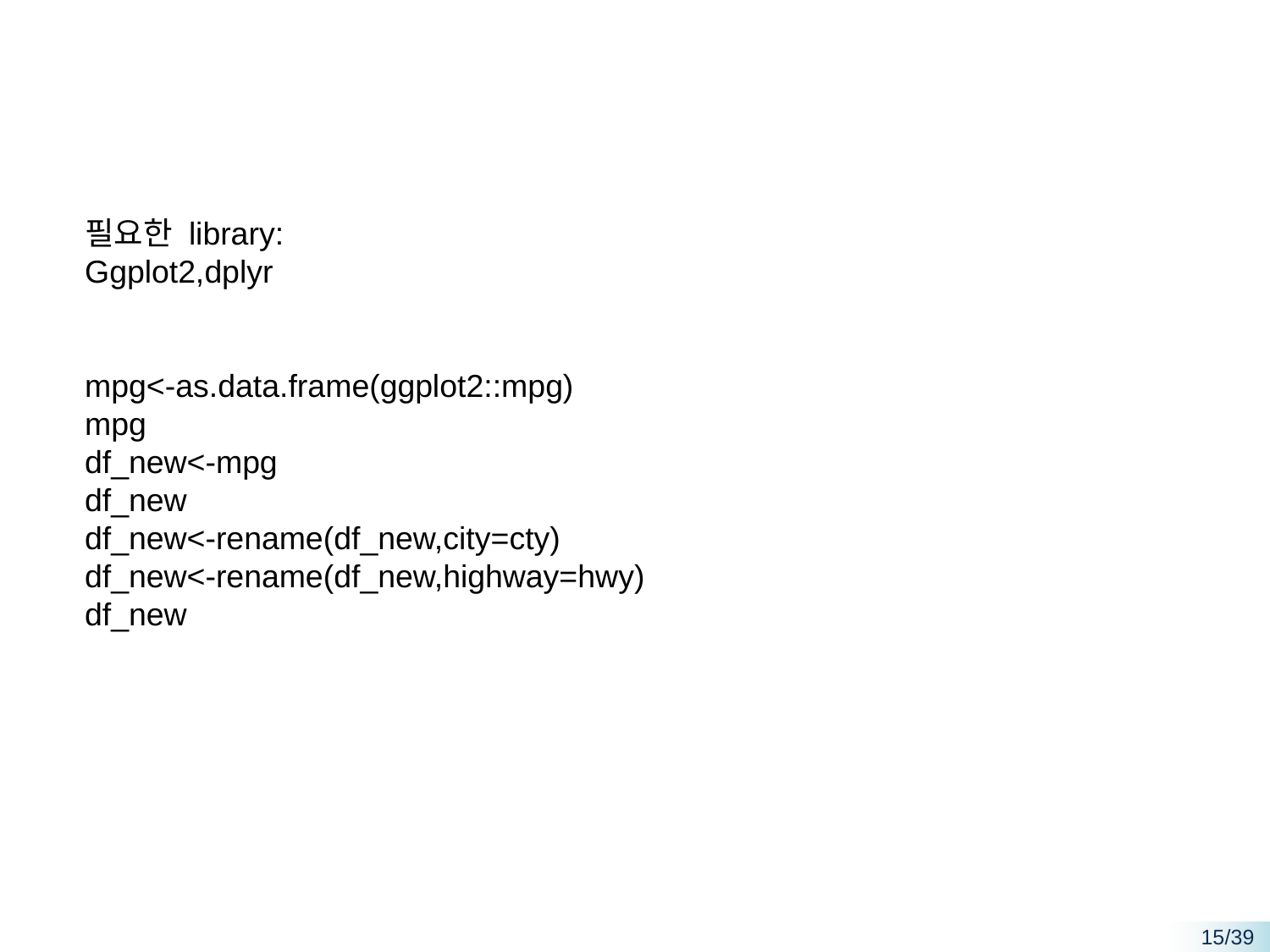

필요한 library:
Ggplot2,dplyr

mpg<-as.data.frame(ggplot2::mpg)
mpg
df_new<-mpg
df_new
df_new<-rename(df_new,city=cty)
df_new<-rename(df_new,highway=hwy)
df_new